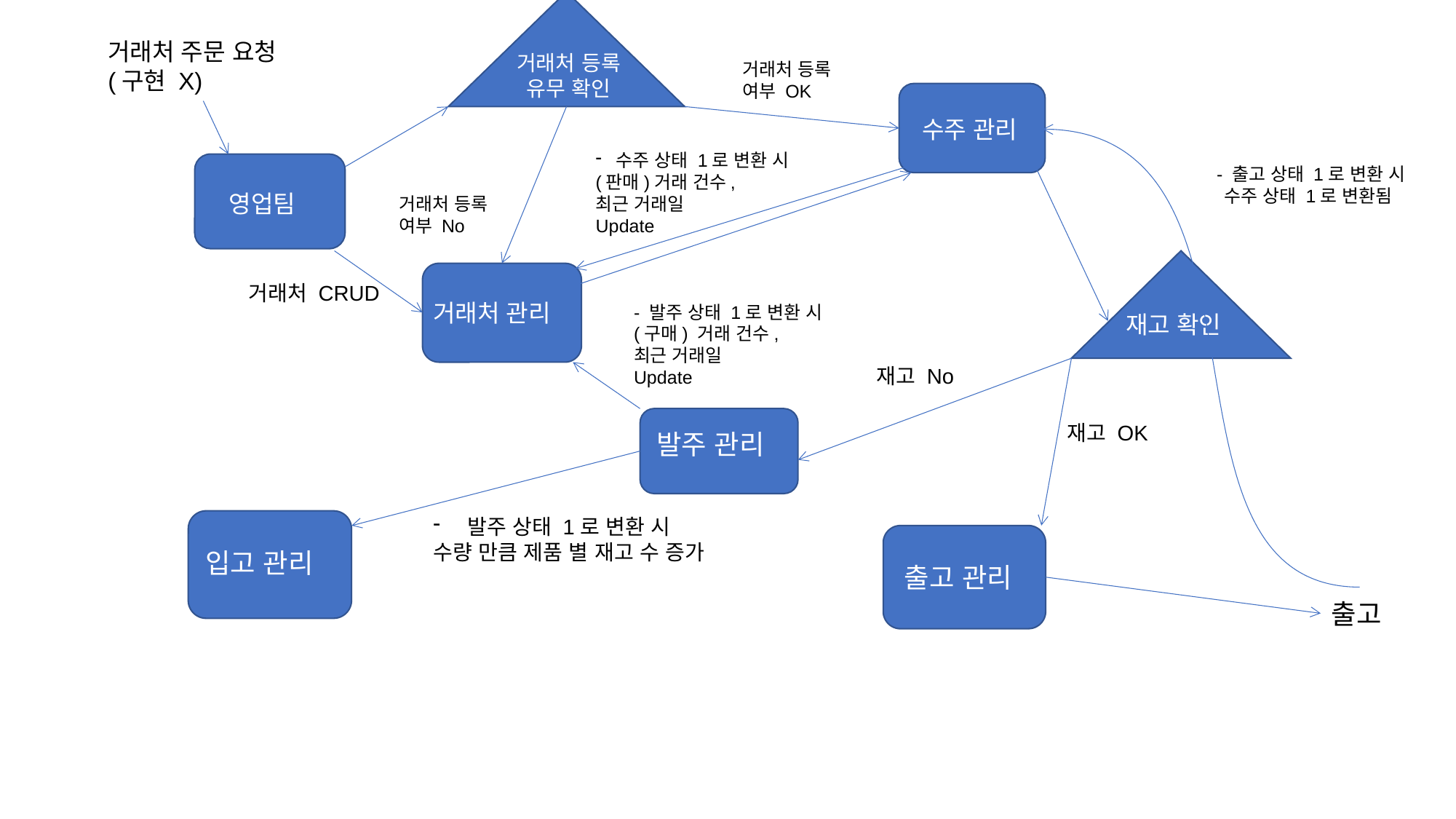

거래처 주문 요청
(구현 X)
거래처 등록 유무 확인
거래처 등록 여부 OK

수주 관리
수주 상태 1로 변환 시
(판매)거래 건수,
최근 거래일
Update

- 출고 상태 1로 변환 시
수주 상태 1로 변환됨
영업팀
거래처 등록 여부 No

거래처 CRUD
거래처 관리
- 발주 상태 1로 변환 시
(구매) 거래 건수,
최근 거래일
Update
재고 확인
재고 No

재고 OK
발주 관리
발주 상태 1로 변환 시
수량 만큼 제품 별 재고 수 증가

입고 관리
출고 관리
출고